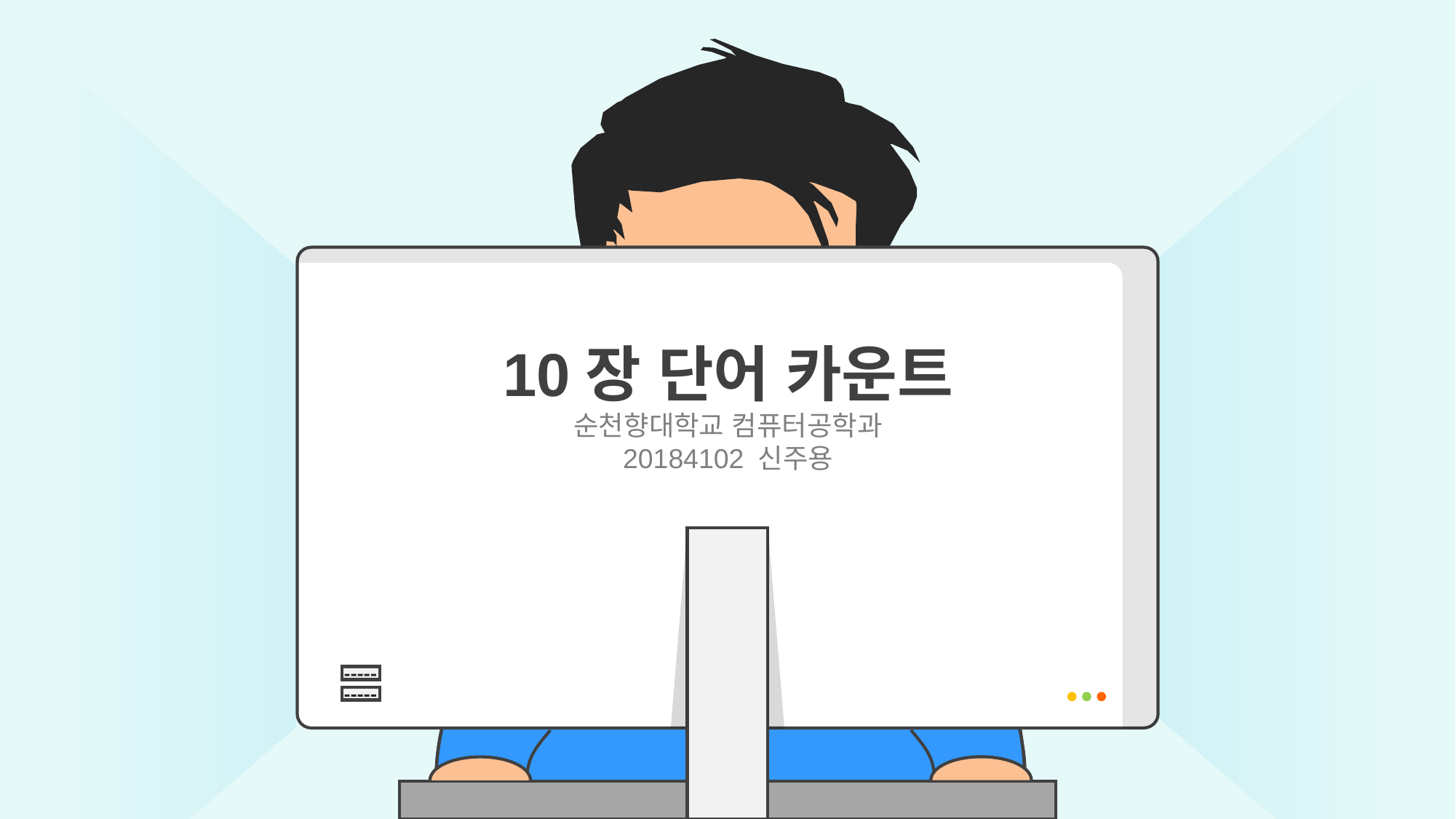

10장 단어 카운트
순천향대학교 컴퓨터공학과
20184102 신주용